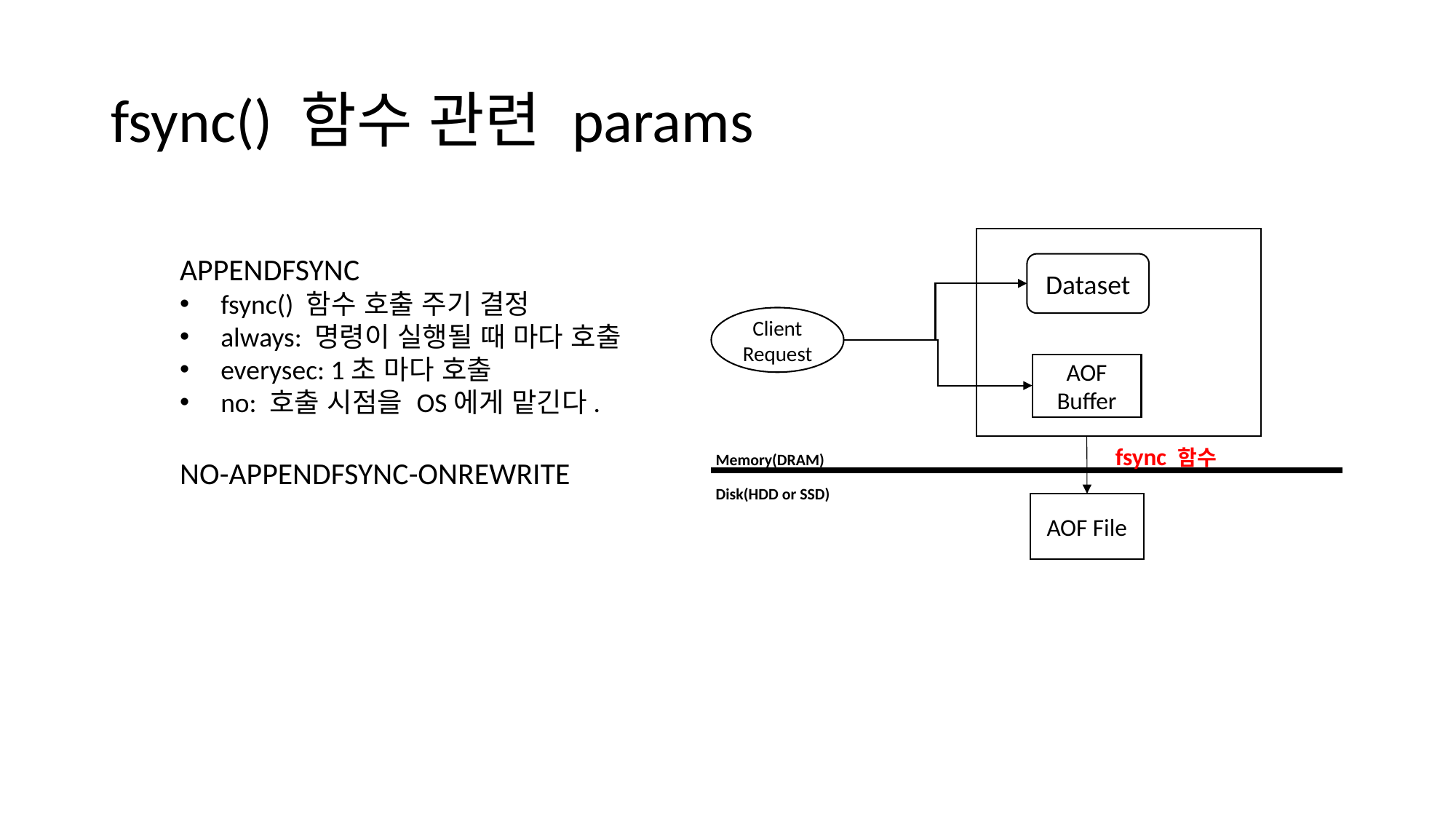

# fsync() 함수 관련 params

Dataset
Client Request
AOF Buffer
fsync 함수
Memory(DRAM)
Disk(HDD or SSD)
AOF File
APPENDFSYNC
fsync() 함수 호출 주기 결정
always: 명령이 실행될 때 마다 호출
everysec: 1초 마다 호출
no: 호출 시점을 OS에게 맡긴다.

NO-APPENDFSYNC-ONREWRITE